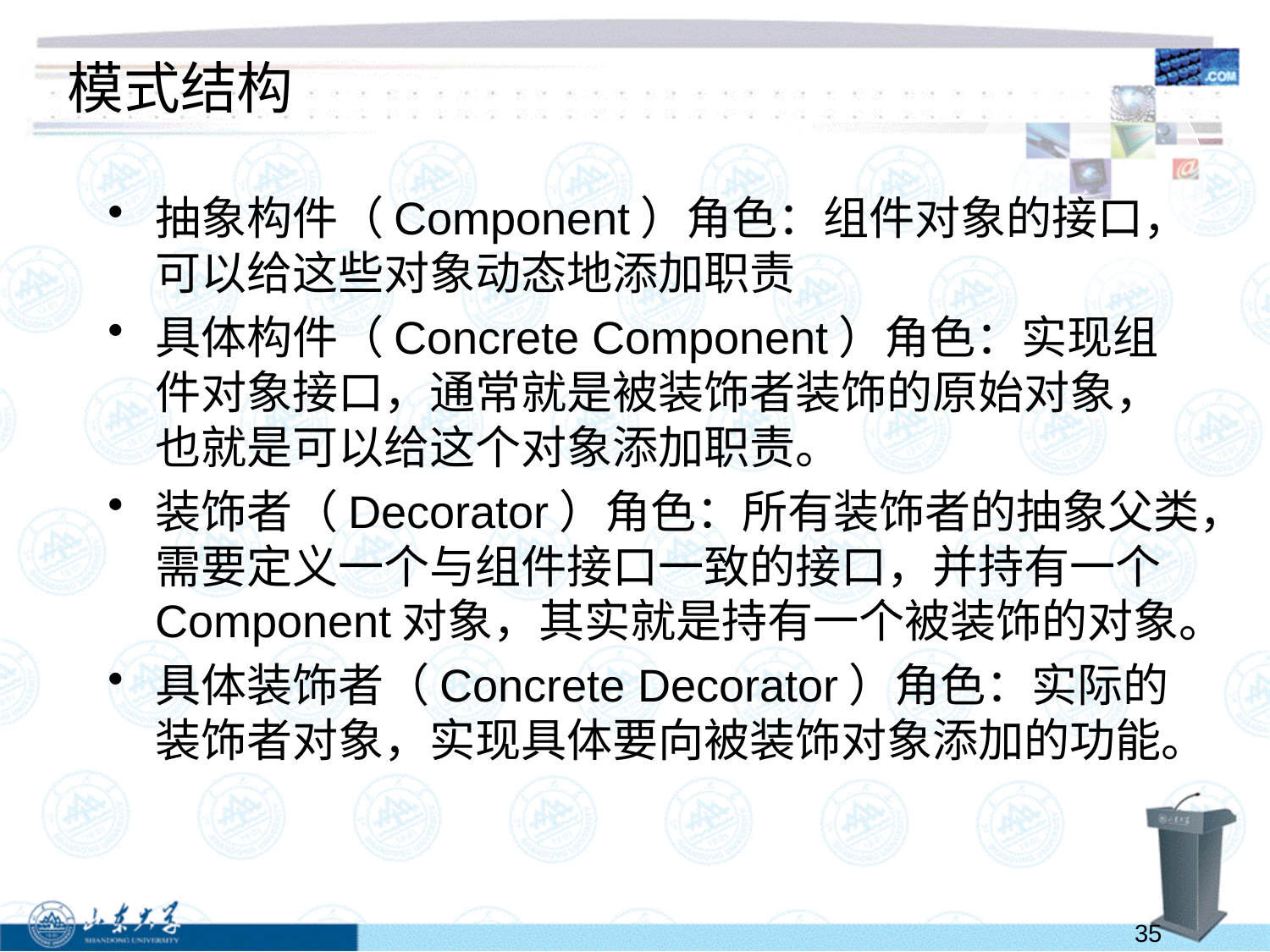

# 模式结构
抽象构件（Component）角色：组件对象的接口，可以给这些对象动态地添加职责
具体构件（Concrete Component）角色：实现组件对象接口，通常就是被装饰者装饰的原始对象，也就是可以给这个对象添加职责。
装饰者（Decorator）角色：所有装饰者的抽象父类，需要定义一个与组件接口一致的接口，并持有一个Component对象，其实就是持有一个被装饰的对象。
具体装饰者（Concrete Decorator）角色：实际的装饰者对象，实现具体要向被装饰对象添加的功能。
35